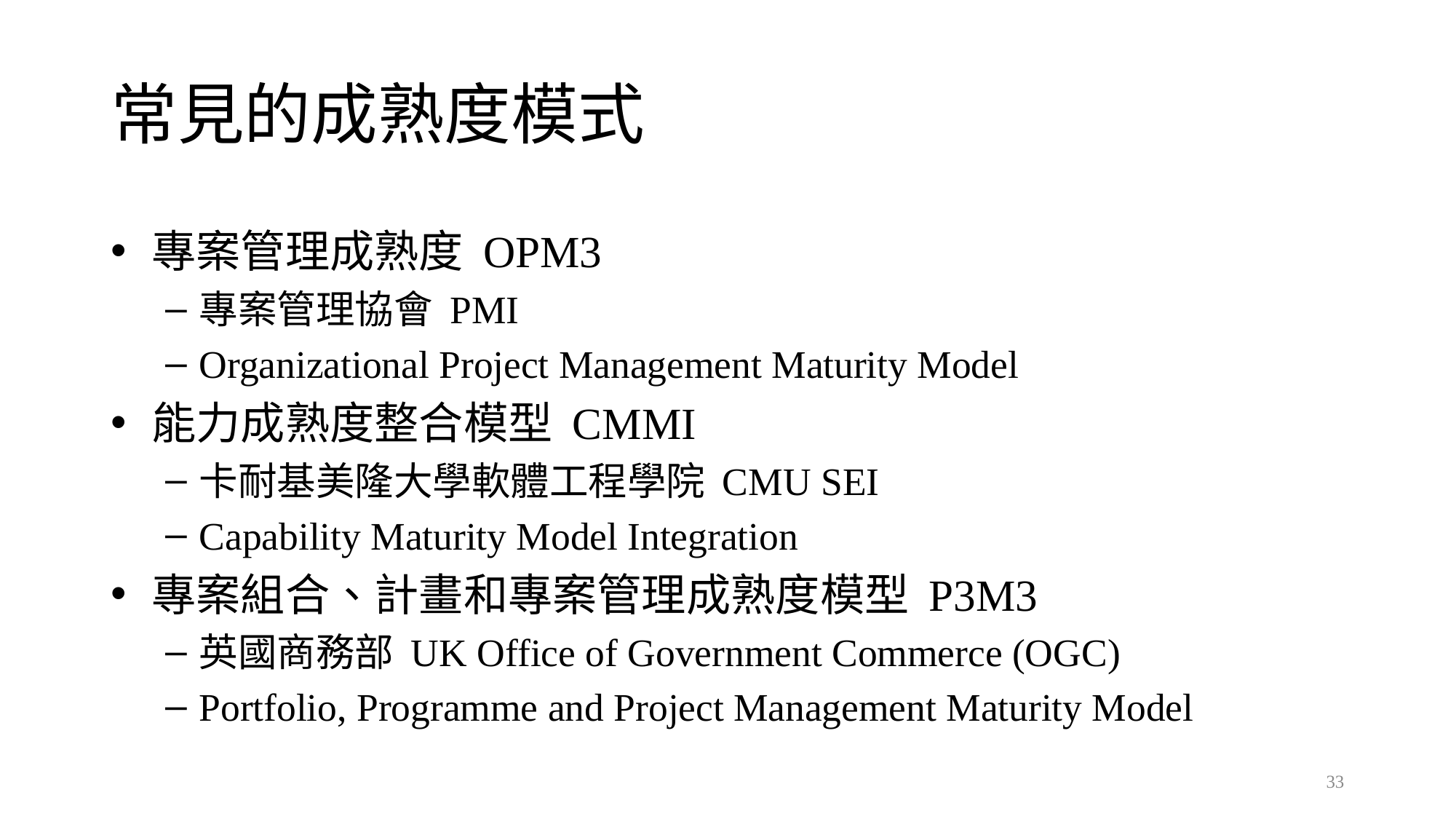

# 常見的成熟度模式
專案管理成熟度 OPM3
專案管理協會 PMI
Organizational Project Management Maturity Model
能力成熟度整合模型 CMMI
卡耐基美隆大學軟體工程學院 CMU SEI
Capability Maturity Model Integration
專案組合、計畫和專案管理成熟度模型 P3M3
英國商務部 UK Office of Government Commerce (OGC)
Portfolio, Programme and Project Management Maturity Model
33